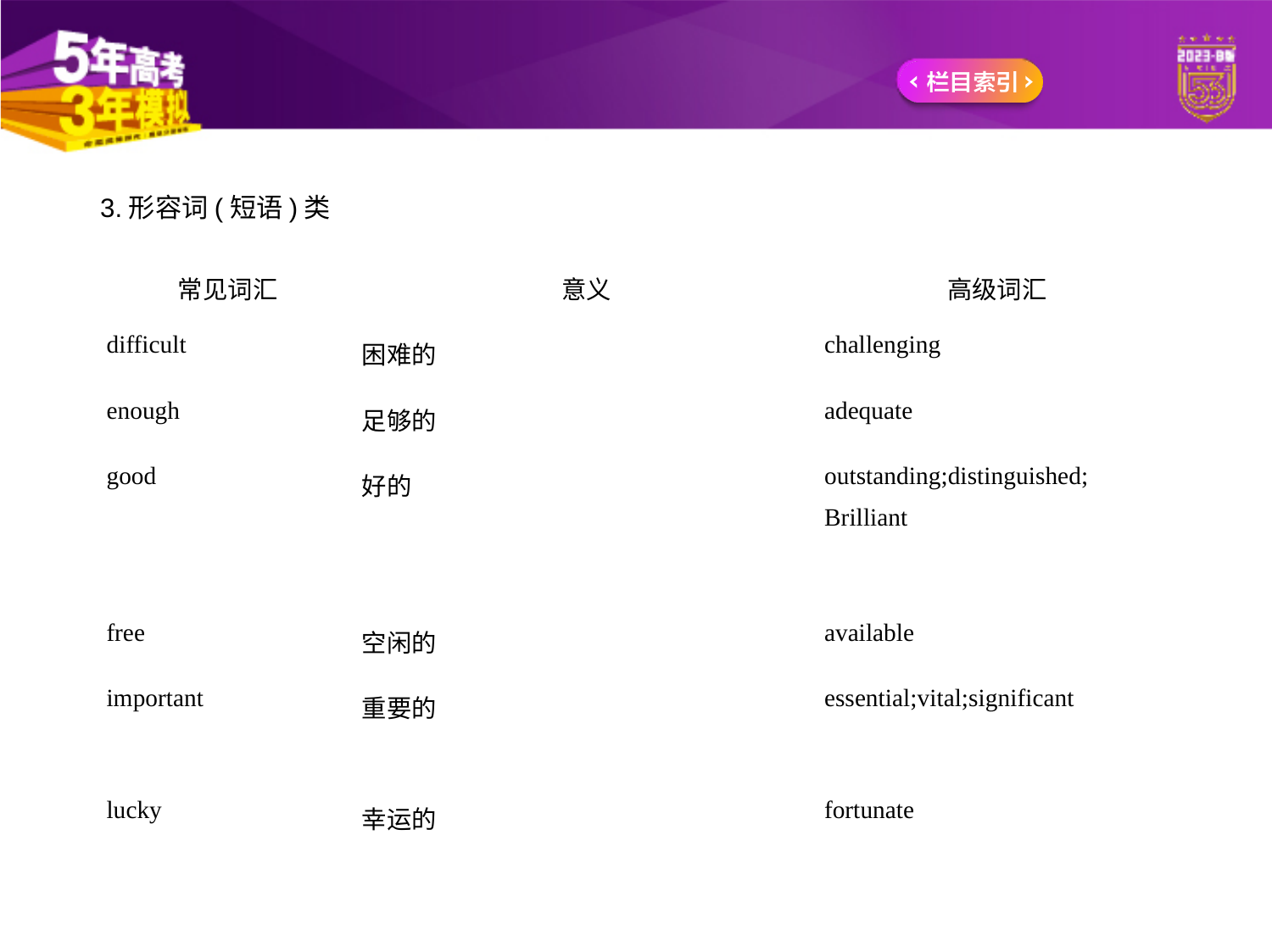

3.形容词(短语)类
| 常见词汇 | 意义 | 高级词汇 |
| --- | --- | --- |
| difficult | 困难的 | challenging |
| enough | 足够的 | adequate |
| good | 好的 | outstanding;distinguished; Brilliant |
| free | 空闲的 | available |
| important | 重要的 | essential;vital;significant |
| lucky | 幸运的 | fortunate |